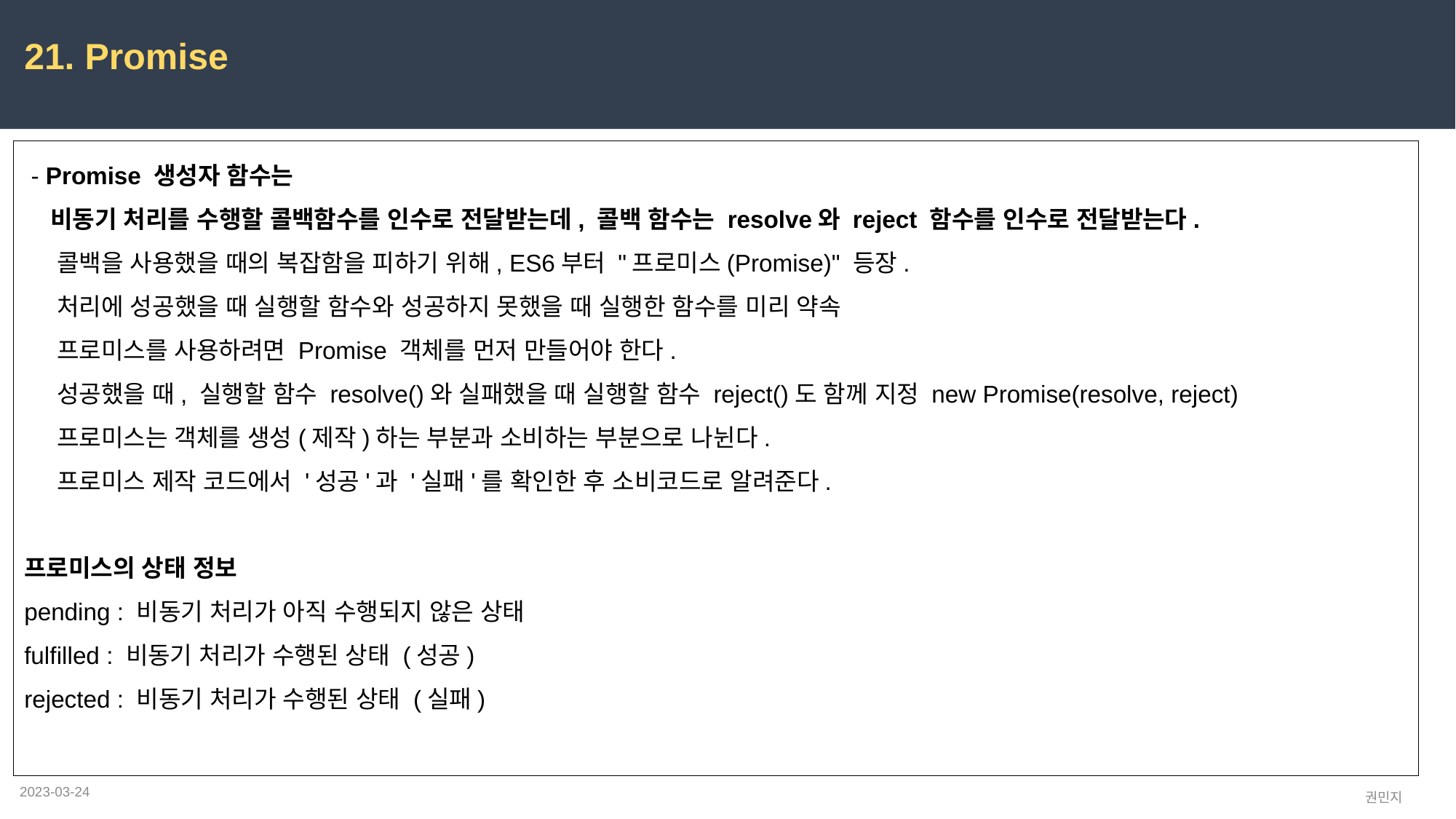

21. Promise
 - Promise 생성자 함수는
   비동기 처리를 수행할 콜백함수를 인수로 전달받는데, 콜백 함수는 resolve와 reject 함수를 인수로 전달받는다.
    콜백을 사용했을 때의 복잡함을 피하기 위해, ES6부터 "프로미스(Promise)" 등장.
    처리에 성공했을 때 실행할 함수와 성공하지 못했을 때 실행한 함수를 미리 약속
    프로미스를 사용하려면 Promise 객체를 먼저 만들어야 한다.
    성공했을 때, 실행할 함수 resolve()와 실패했을 때 실행할 함수 reject()도 함께 지정 new Promise(resolve, reject)
    프로미스는 객체를 생성(제작)하는 부분과 소비하는 부분으로 나뉜다.
    프로미스 제작 코드에서 '성공'과 '실패'를 확인한 후 소비코드로 알려준다.

프로미스의 상태 정보
pending : 비동기 처리가 아직 수행되지 않은 상태
fulfilled : 비동기 처리가 수행된 상태 (성공)
rejected : 비동기 처리가 수행된 상태 (실패)
2023-03-24
권민지